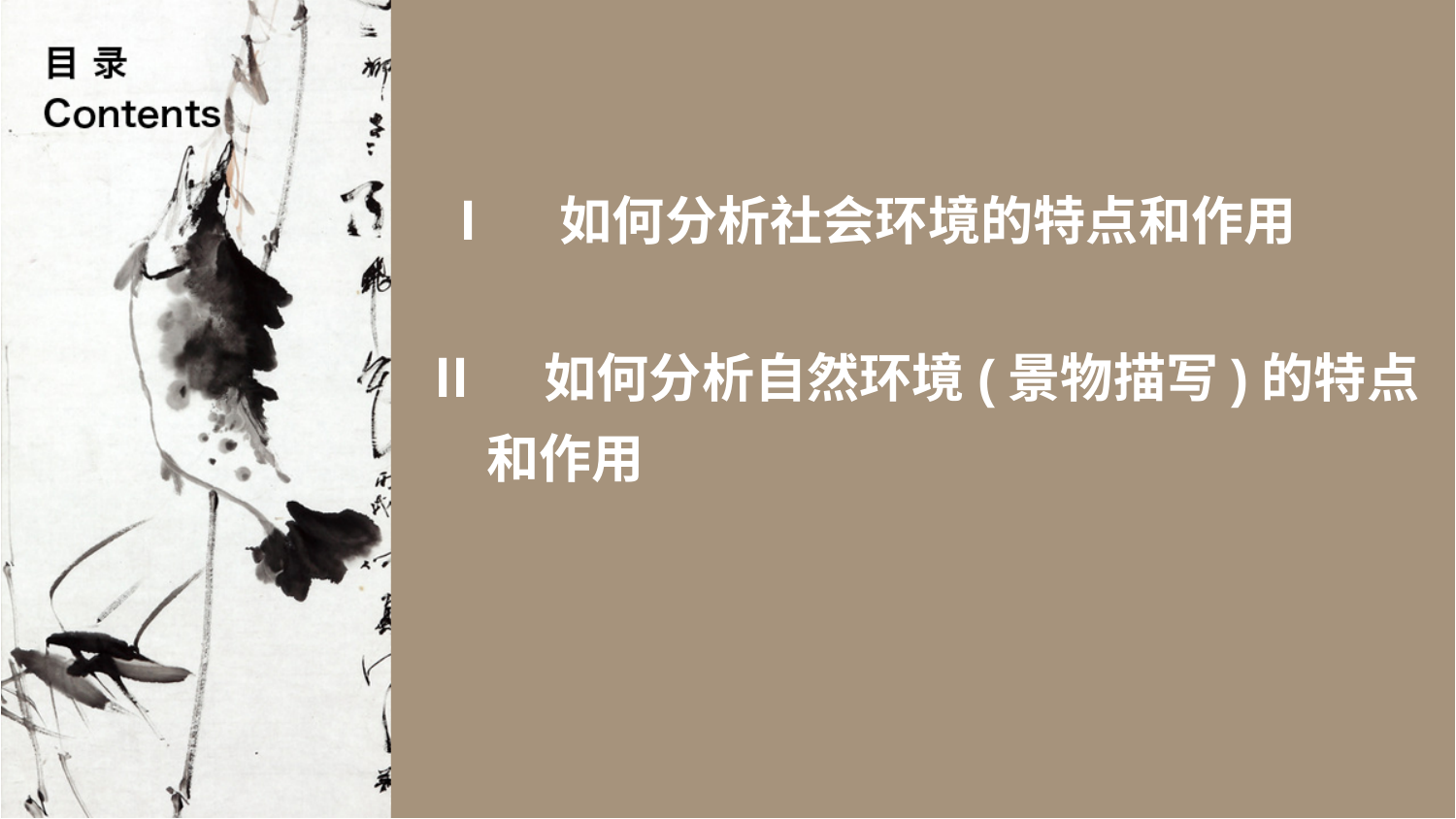

Ⅰ　如何分析社会环境的特点和作用
Ⅱ　如何分析自然环境(景物描写)的特点
    和作用